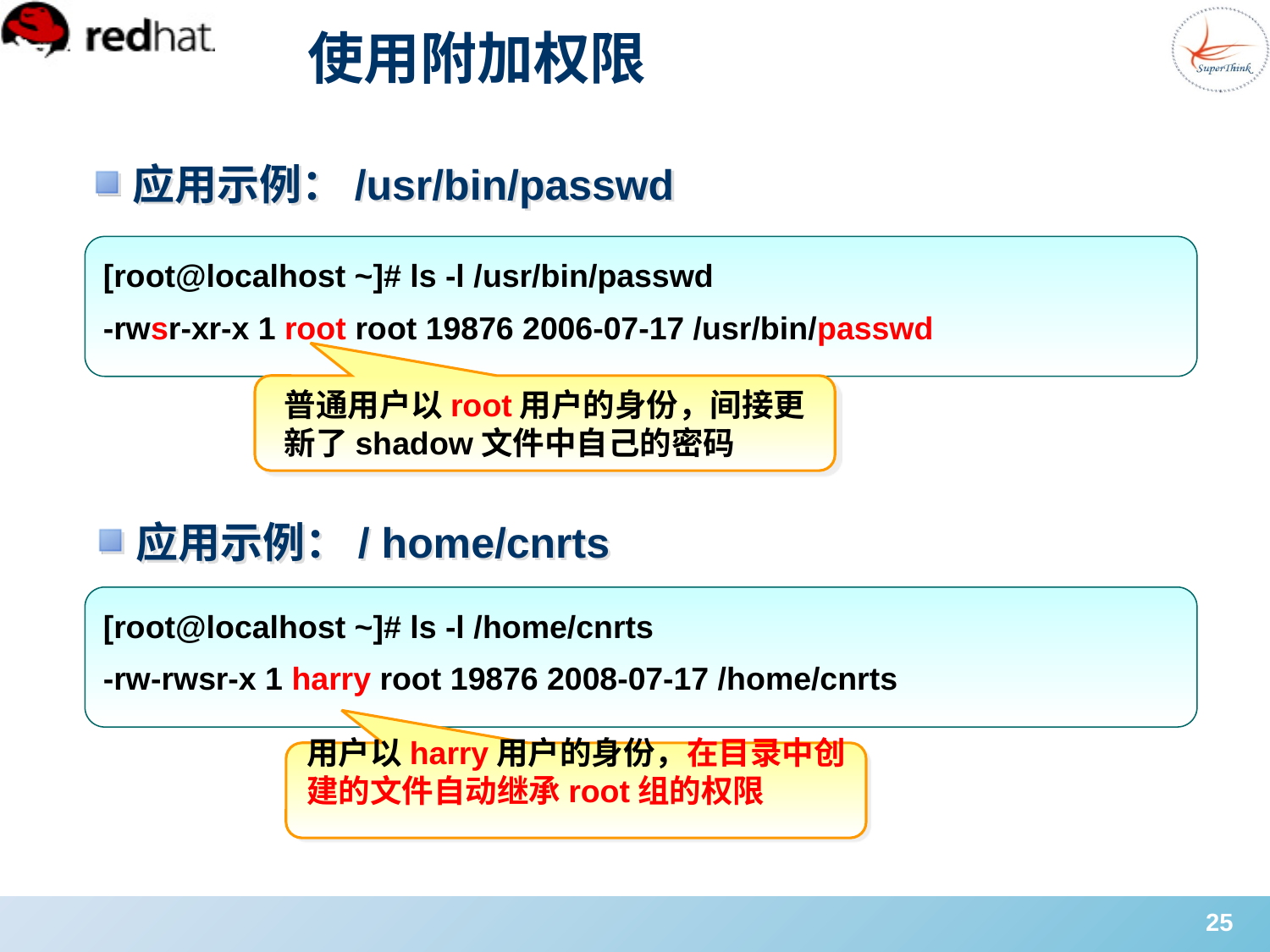

# 使用附加权限
应用示例：/usr/bin/passwd
[root@localhost ~]# ls -l /usr/bin/passwd
-rwsr-xr-x 1 root root 19876 2006-07-17 /usr/bin/passwd
普通用户以root用户的身份，间接更新了shadow文件中自己的密码
应用示例：/ home/cnrts
[root@localhost ~]# ls -l /home/cnrts
-rw-rwsr-x 1 harry root 19876 2008-07-17 /home/cnrts
用户以harry用户的身份，在目录中创建的文件自动继承root组的权限

25